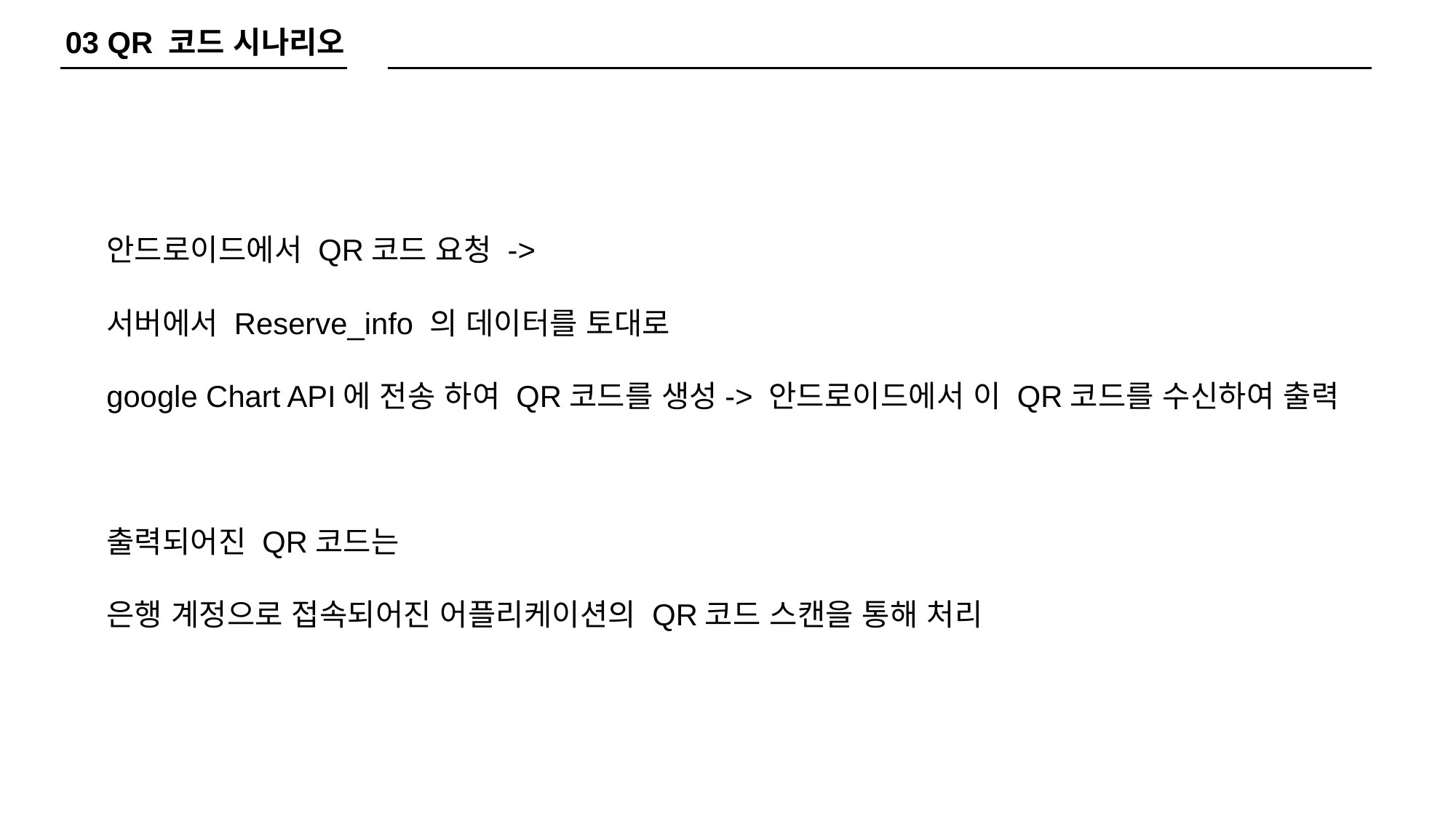

03 QR 코드 시나리오

안드로이드에서 QR코드 요청 ->
서버에서 Reserve_info 의 데이터를 토대로
google Chart API에 전송 하여 QR코드를 생성-> 안드로이드에서 이 QR코드를 수신하여 출력

출력되어진 QR코드는
은행 계정으로 접속되어진 어플리케이션의 QR코드 스캔을 통해 처리